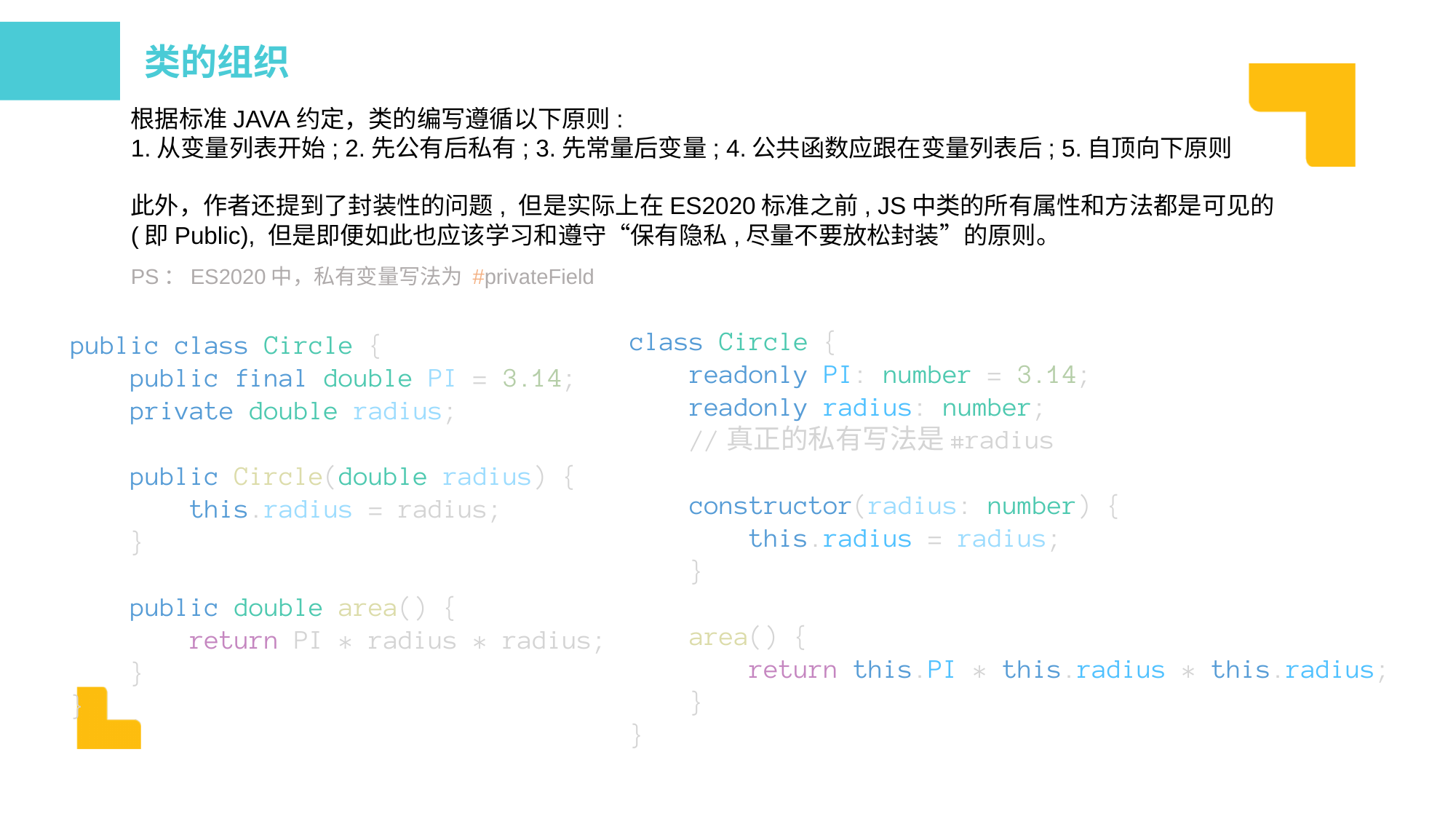

类的组织
根据标准JAVA约定，类的编写遵循以下原则:
1.从变量列表开始; 2.先公有后私有; 3.先常量后变量; 4.公共函数应跟在变量列表后; 5.自顶向下原则

此外，作者还提到了封装性的问题, 但是实际上在ES2020标准之前, JS中类的所有属性和方法都是可见的(即Public), 但是即便如此也应该学习和遵守“保有隐私,尽量不要放松封装”的原则。

PS：ES2020中，私有变量写法为 #privateField

class Circle {
    readonly PI: number = 3.14;
    readonly radius: number;
    //真正的私有写法是#radius
    constructor(radius: number) {
        this.radius = radius;
    }
    area() {
        return this.PI * this.radius * this.radius;
    }
}
public class Circle {
    public final double PI = 3.14;
    private double radius;
    public Circle(double radius) {
        this.radius = radius;
    }
    public double area() {
        return PI * radius * radius;
    }
}